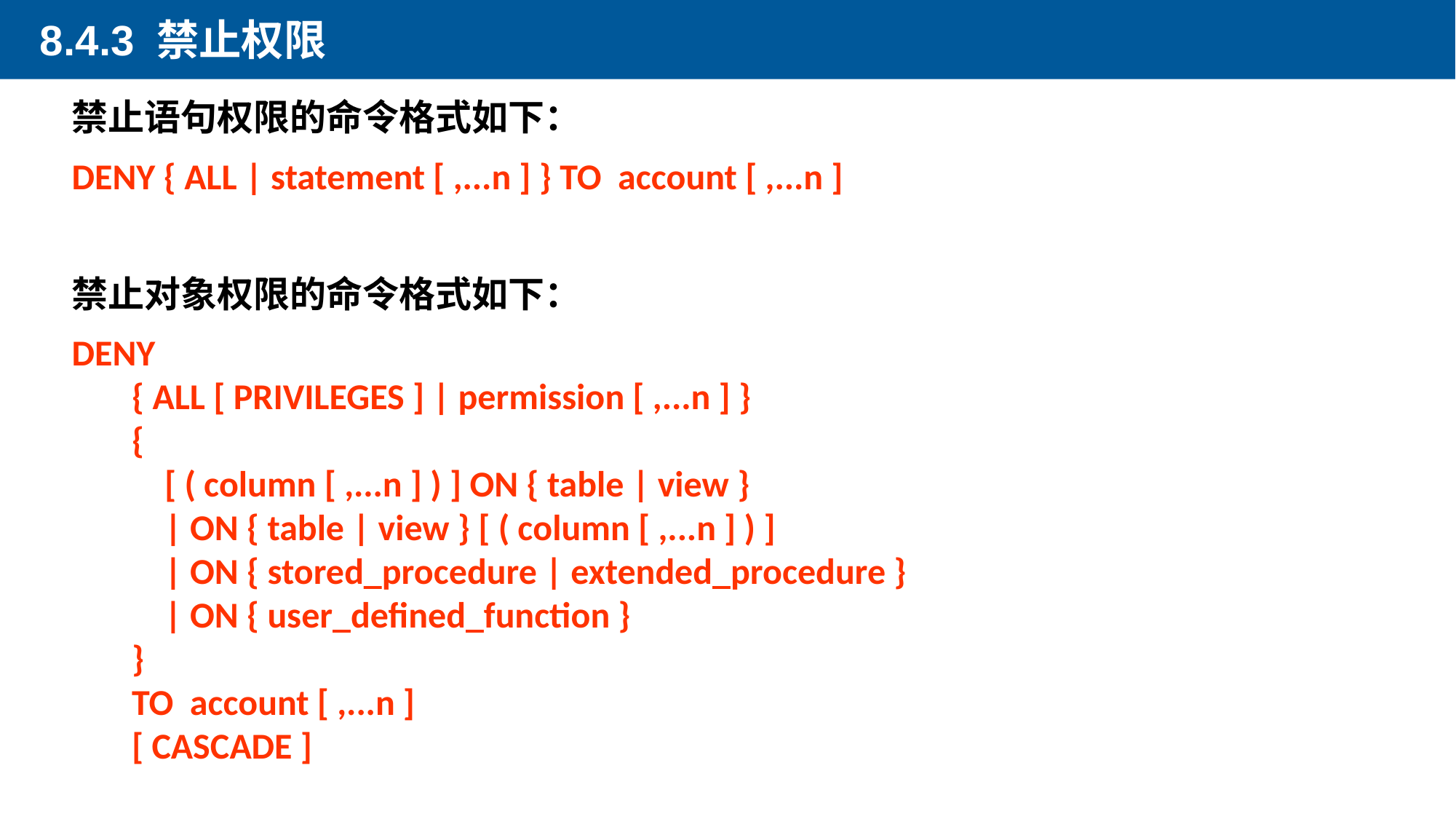

8.4.3 禁止权限
禁止语句权限的命令格式如下：
DENY { ALL | statement [ ,...n ] } TO  account [ ,...n ]

禁止对象权限的命令格式如下：
DENY
    { ALL [ PRIVILEGES ] | permission [ ,...n ] }
    {
        [ ( column [ ,...n ] ) ] ON { table | view }
        | ON { table | view } [ ( column [ ,...n ] ) ]
        | ON { stored_procedure | extended_procedure }
        | ON { user_defined_function }
    }
    TO  account [ ,...n ]
    [ CASCADE ]